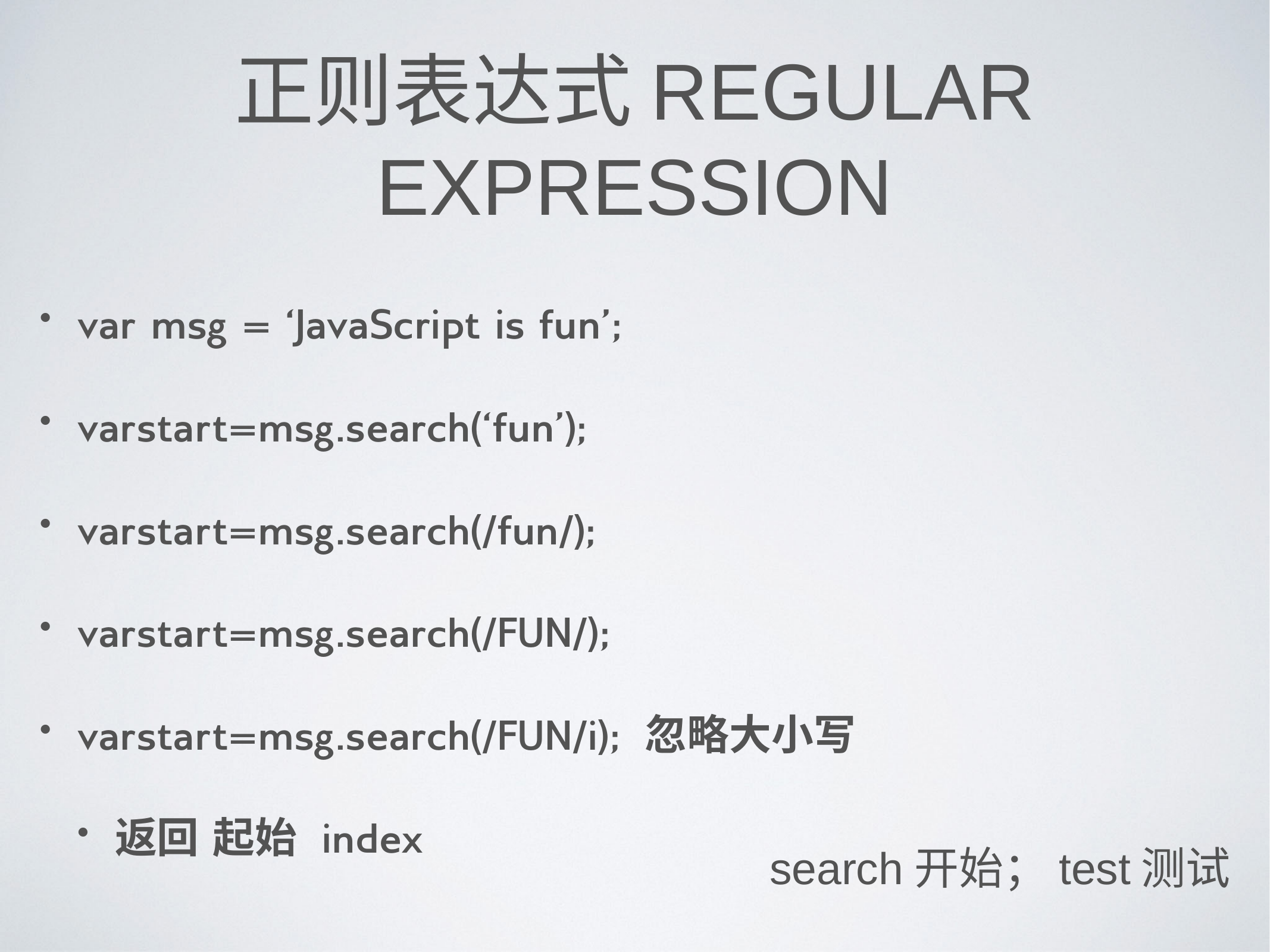

# 正则表达式regular expression
var msg = ‘JavaScript is fun’;
varstart=msg.search(‘fun’);
varstart=msg.search(/fun/);
varstart=msg.search(/FUN/);
varstart=msg.search(/FUN/i); 忽略大小写
返回 起始 index
search开始；test测试